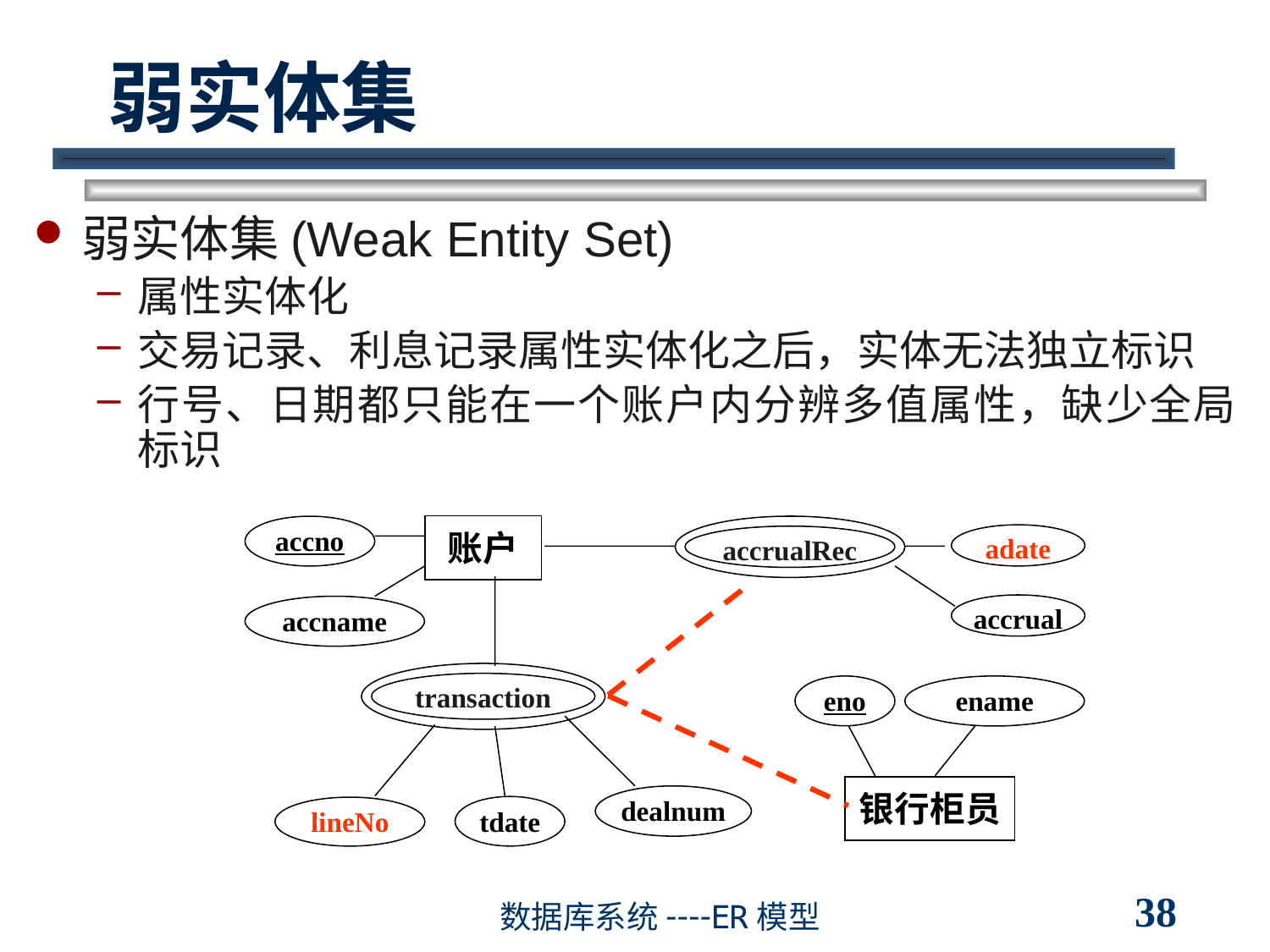

# 弱实体集
弱实体集(Weak Entity Set)
属性实体化
交易记录、利息记录属性实体化之后，实体无法独立标识
行号、日期都只能在一个账户内分辨多值属性，缺少全局标识

账户
accno

adate
accrualRec

accrual
accname

transaction
eno
ename

银行柜员
dealnum
tdate
lineNo

38
数据库系统----ER模型